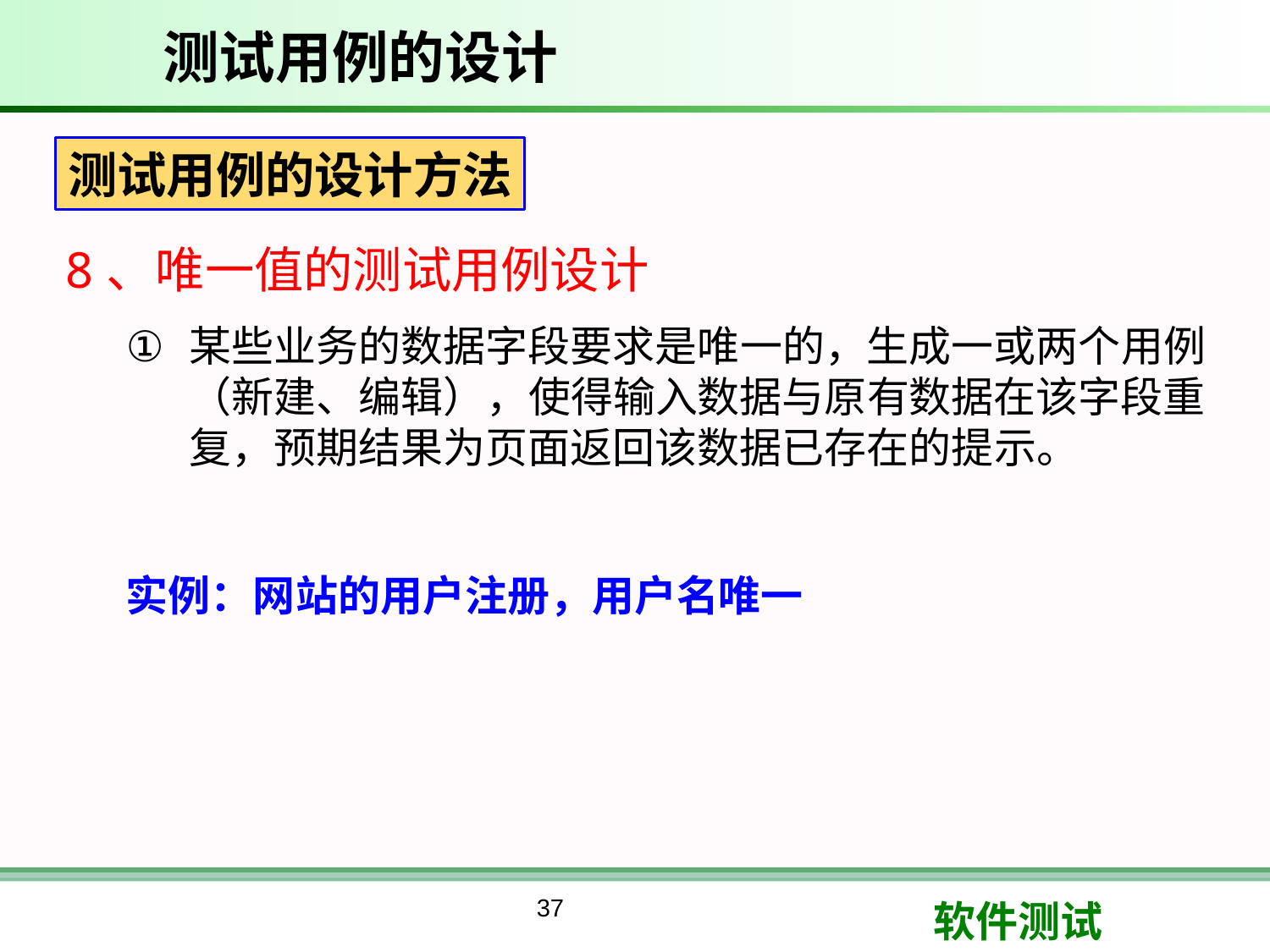

# 测试用例的设计
测试用例的设计方法
8、唯一值的测试用例设计
某些业务的数据字段要求是唯一的，生成一或两个用例（新建、编辑），使得输入数据与原有数据在该字段重复，预期结果为页面返回该数据已存在的提示。

实例：网站的用户注册，用户名唯一

37